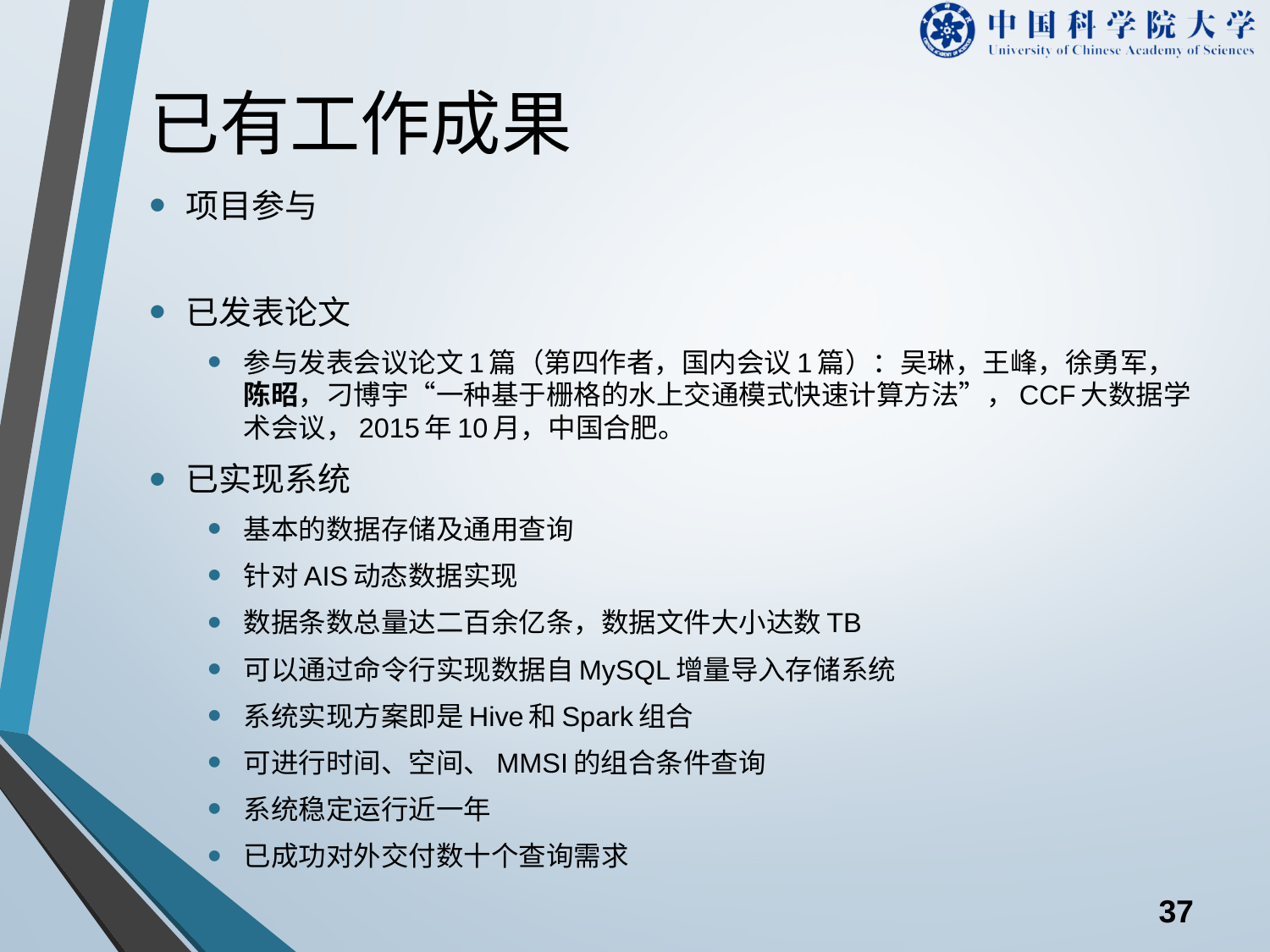

# 已有工作成果
项目参与

已发表论文
参与发表会议论文1篇（第四作者，国内会议1篇）：吴琳，王峰，徐勇军，陈昭，刁博宇“一种基于栅格的水上交通模式快速计算方法”，CCF大数据学术会议，2015年10月，中国合肥。
已实现系统
基本的数据存储及通用查询
针对AIS动态数据实现
数据条数总量达二百余亿条，数据文件大小达数TB
可以通过命令行实现数据自MySQL增量导入存储系统
系统实现方案即是Hive和Spark组合
可进行时间、空间、MMSI的组合条件查询
系统稳定运行近一年
已成功对外交付数十个查询需求

37